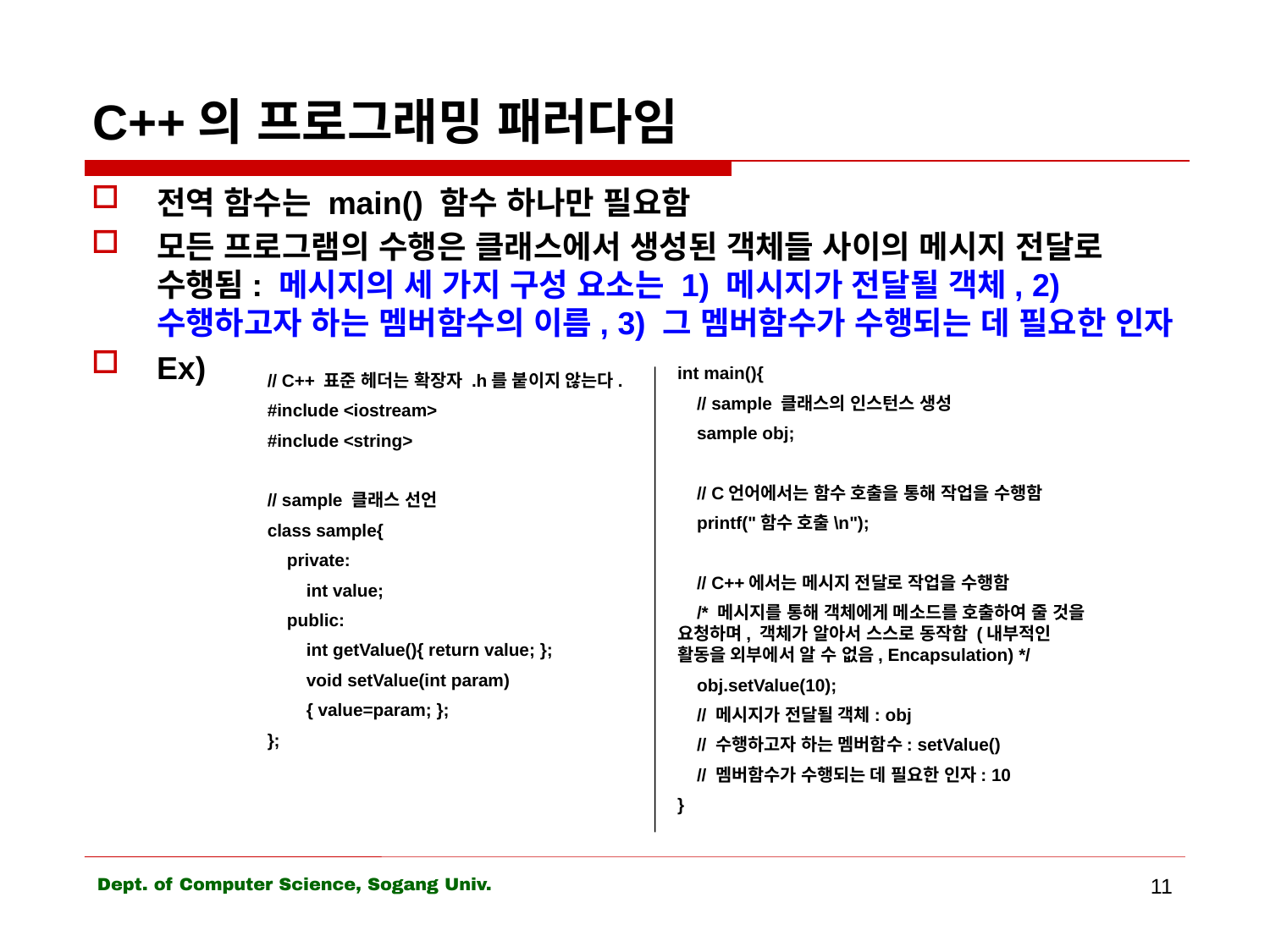

# C++의 프로그래밍 패러다임
전역 함수는 main() 함수 하나만 필요함
모든 프로그램의 수행은 클래스에서 생성된 객체들 사이의 메시지 전달로 수행됨: 메시지의 세 가지 구성 요소는 1) 메시지가 전달될 객체, 2) 수행하고자 하는 멤버함수의 이름, 3) 그 멤버함수가 수행되는 데 필요한 인자
Ex)

int main(){
    // sample 클래스의 인스턴스 생성
    sample obj;

    // C언어에서는 함수 호출을 통해 작업을 수행함
    printf("함수 호출\n");

    // C++에서는 메시지 전달로 작업을 수행함
    /* 메시지를 통해 객체에게 메소드를 호출하여 줄 것을 요청하며, 객체가 알아서 스스로 동작함 (내부적인 활동을 외부에서 알 수 없음, Encapsulation) */
    obj.setValue(10);
    // 메시지가 전달될 객체: obj
    // 수행하고자 하는 멤버함수: setValue()
    // 멤버함수가 수행되는 데 필요한 인자: 10
}

// C++ 표준 헤더는 확장자 .h를 붙이지 않는다.
#include <iostream>
#include <string>

// sample 클래스 선언
class sample{
    private:
        int value;
    public:
        int getValue(){ return value; };
        void setValue(int param)
        { value=param; };
};

Dept. of Computer Science, Sogang Univ.
11